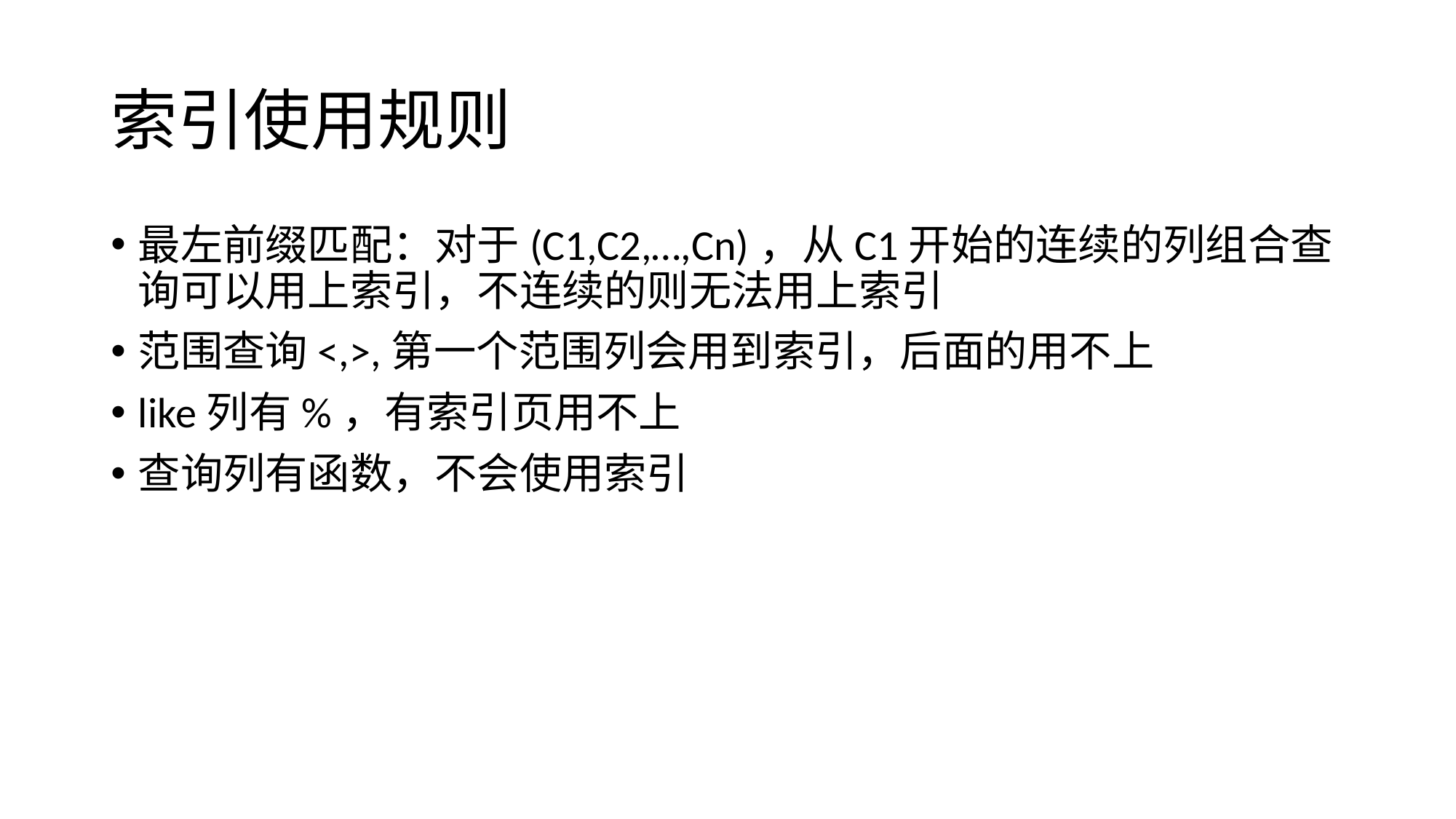

# 索引使用规则
最左前缀匹配：对于(C1,C2,…,Cn)，从C1开始的连续的列组合查询可以用上索引，不连续的则无法用上索引
范围查询<,>,第一个范围列会用到索引，后面的用不上
like列有%，有索引页用不上
查询列有函数，不会使用索引